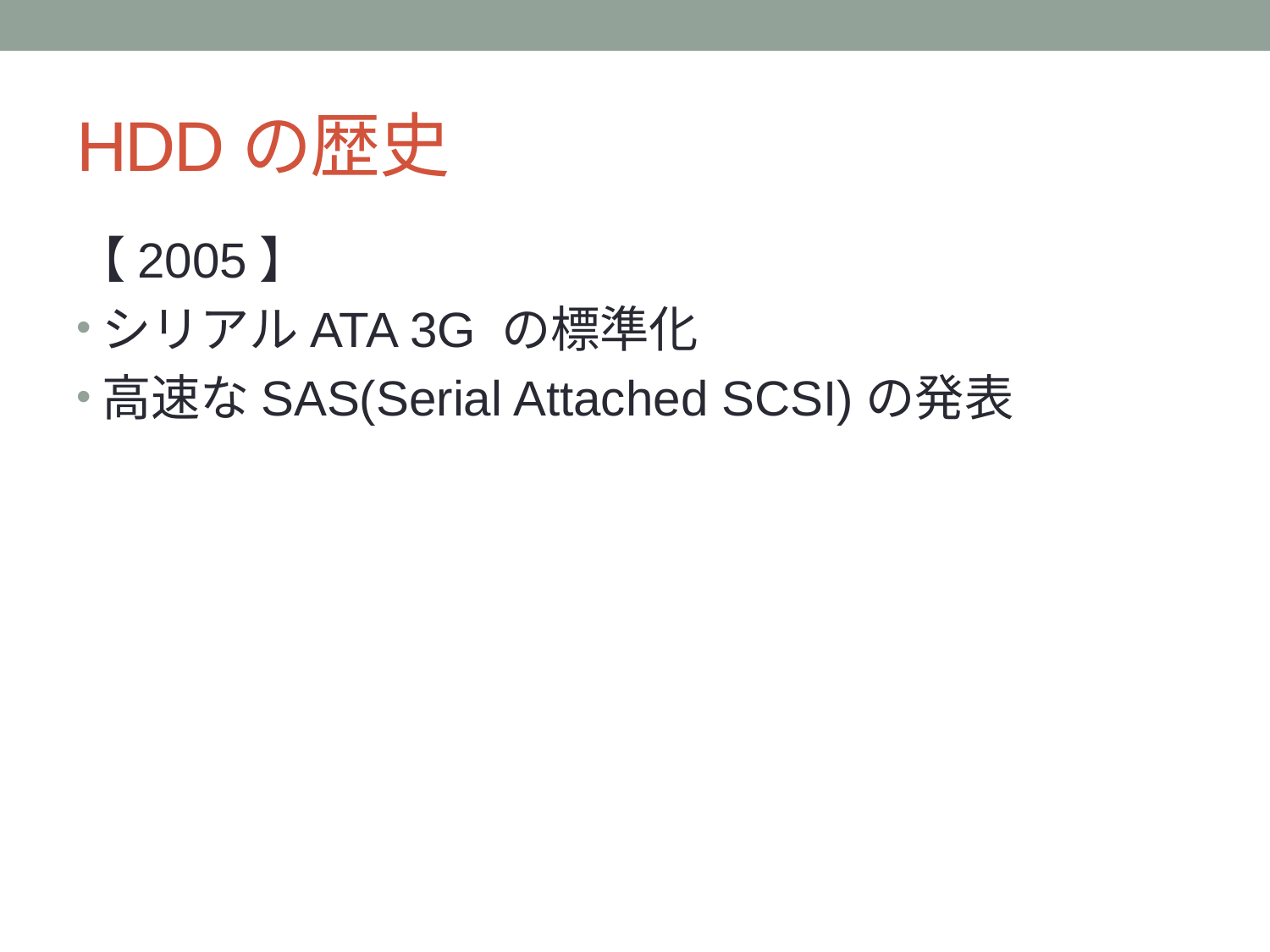

# HDDの歴史
【2005】
シリアルATA 3G の標準化
高速なSAS(Serial Attached SCSI)の発表